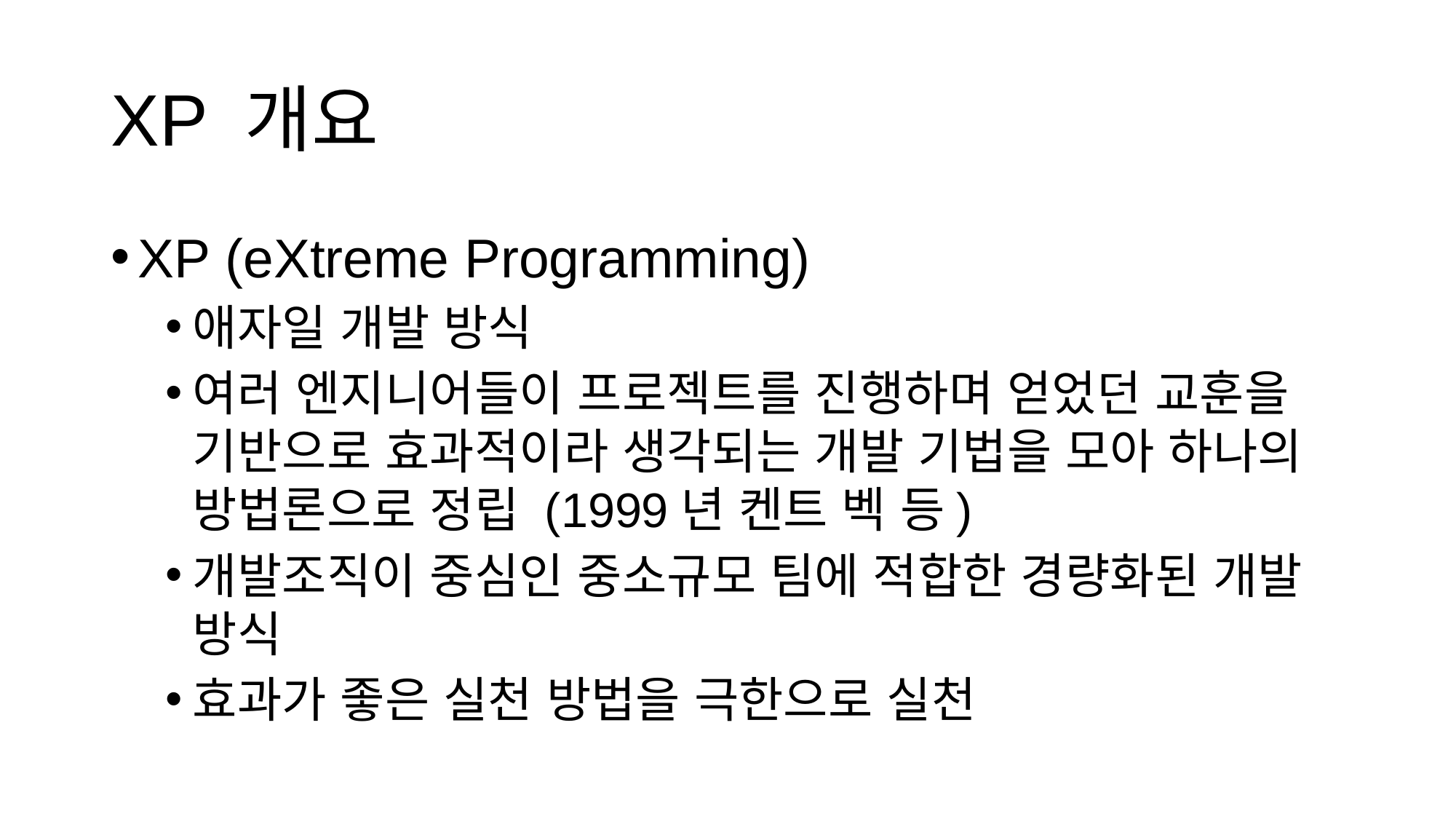

# XP 개요
XP (eXtreme Programming)
애자일 개발 방식
여러 엔지니어들이 프로젝트를 진행하며 얻었던 교훈을 기반으로 효과적이라 생각되는 개발 기법을 모아 하나의 방법론으로 정립 (1999년 켄트 벡 등)
개발조직이 중심인 중소규모 팀에 적합한 경량화된 개발 방식
효과가 좋은 실천 방법을 극한으로 실천